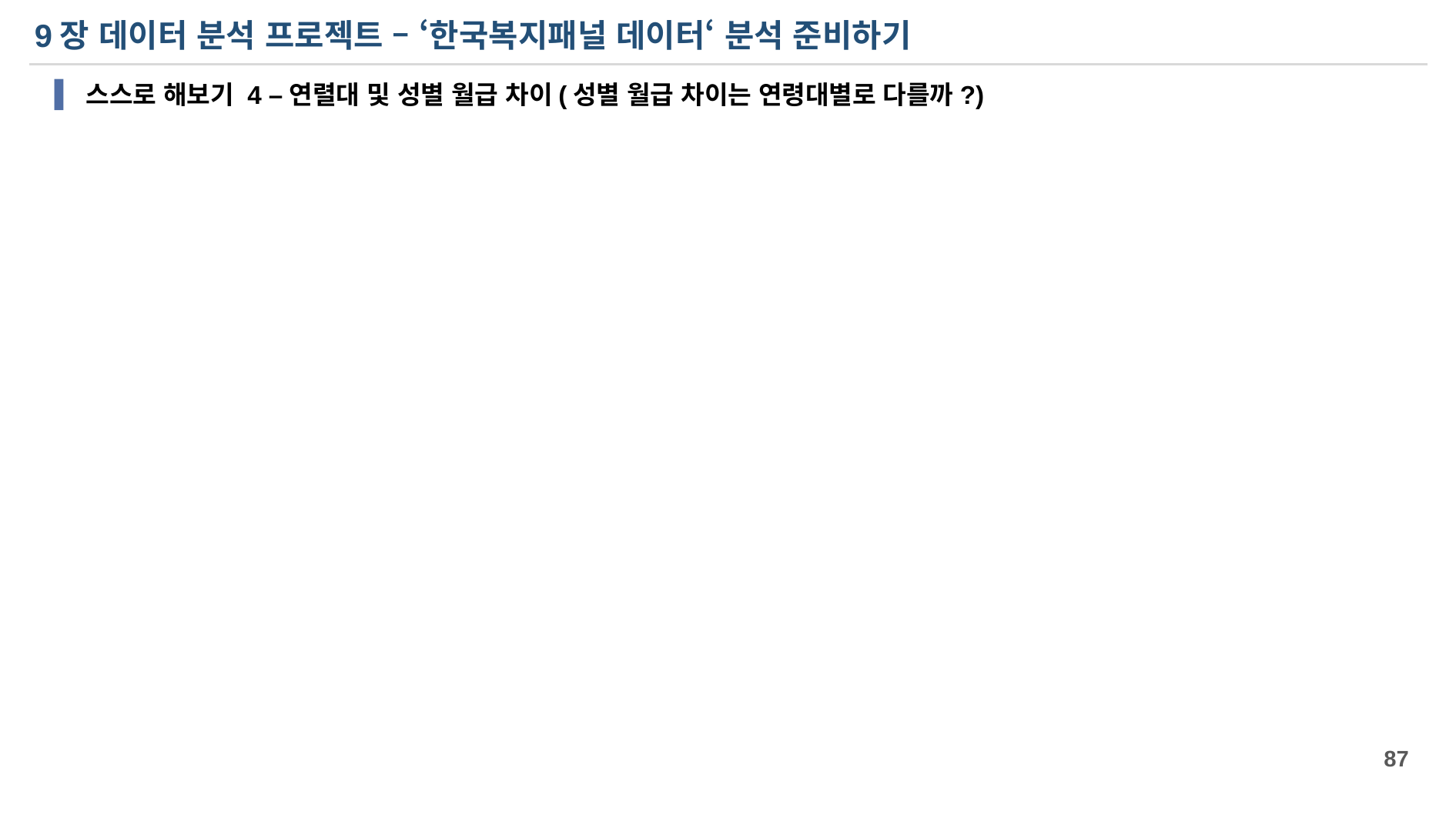

# 9장 데이터 분석 프로젝트 – ‘한국복지패널 데이터‘ 분석 준비하기
스스로 해보기 4 –연렬대 및 성별 월급 차이(성별 월급 차이는 연령대별로 다를까?)
87